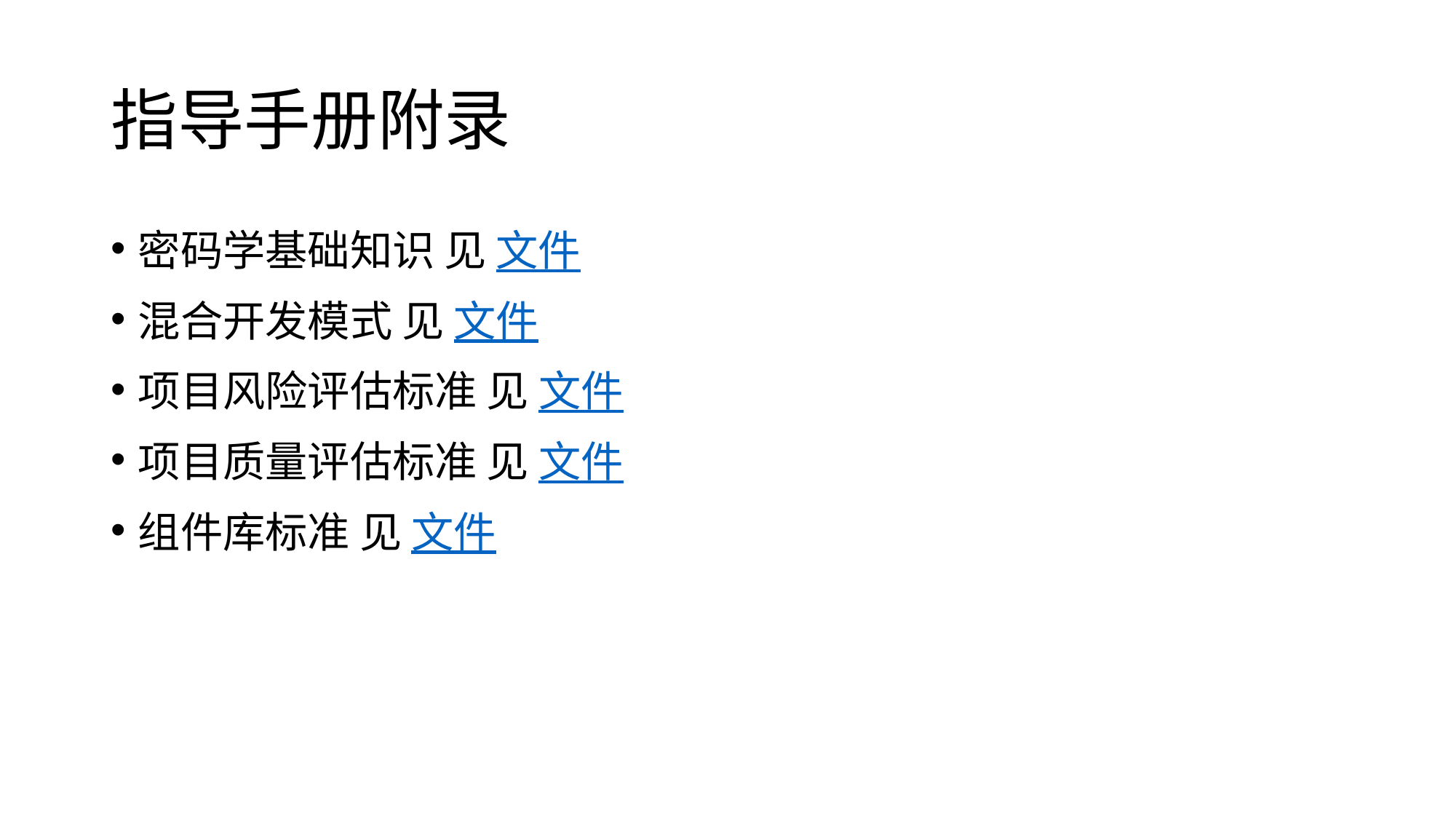

# 指导手册附录
密码学基础知识 见 文件
混合开发模式 见 文件
项目风险评估标准 见 文件
项目质量评估标准 见 文件
组件库标准 见 文件